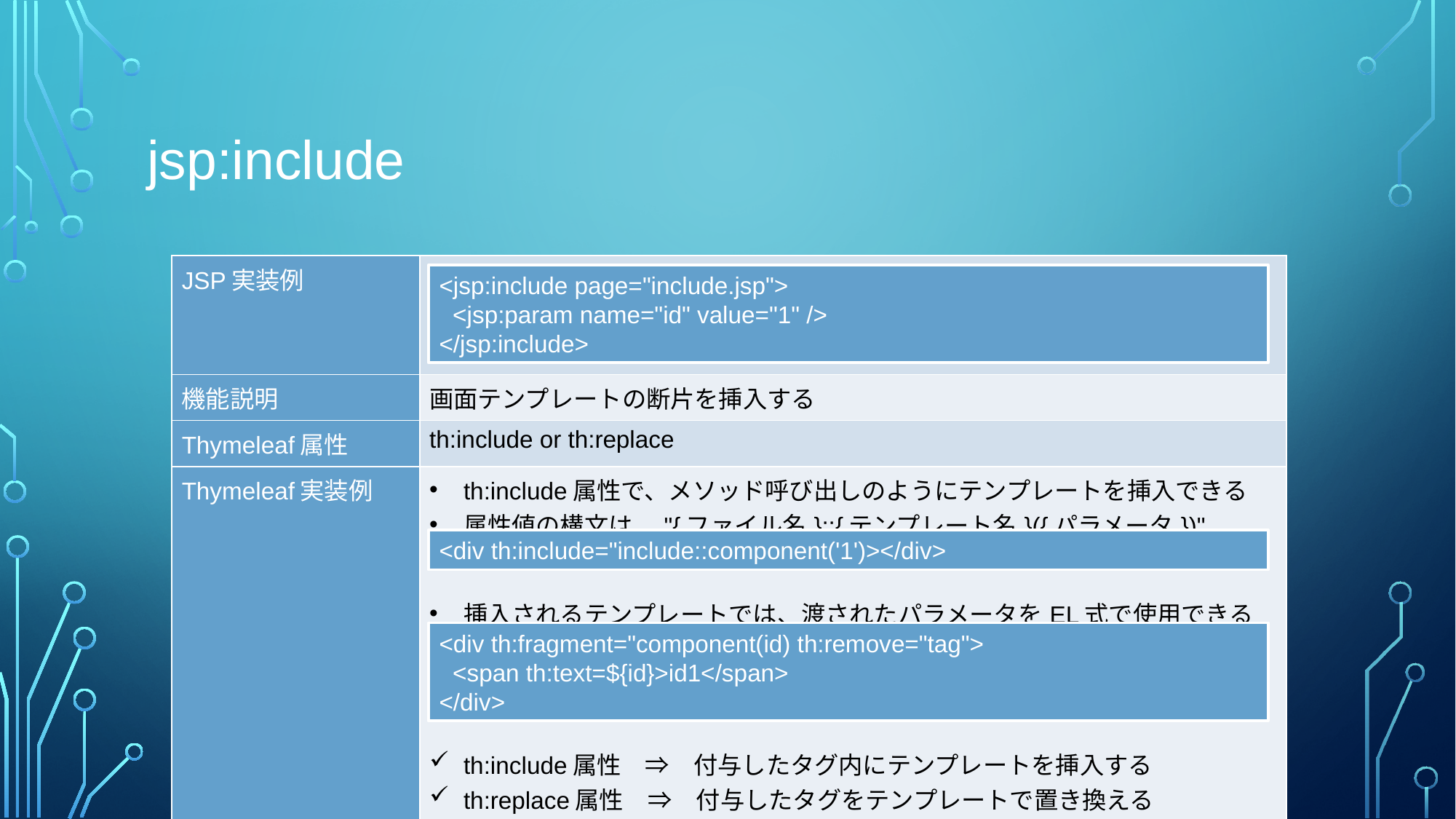

# jsp:include
| JSP実装例 |  |
| --- | --- |
| 機能説明 | 画面テンプレートの断片を挿入する |
| Thymeleaf属性 | th:include or th:replace |
| Thymeleaf実装例 | th:include属性で、メソッド呼び出しのようにテンプレートを挿入できる 属性値の構文は、"{ファイル名}::{テンプレート名}({パラメータ})" 挿入されるテンプレートでは、渡されたパラメータをEL式で使用できる Conversion Serviceなら th:include属性　⇒　付与したタグ内にテンプレートを挿入する th:replace属性　⇒　付与したタグをテンプレートで置き換える |
<jsp:include page="include.jsp">
  <jsp:param name="id" value="1" />
</jsp:include>
<div th:include="include::component('1')></div>
<div th:fragment="component(id) th:remove="tag">
  <span th:text=${id}>id1</span>
</div>